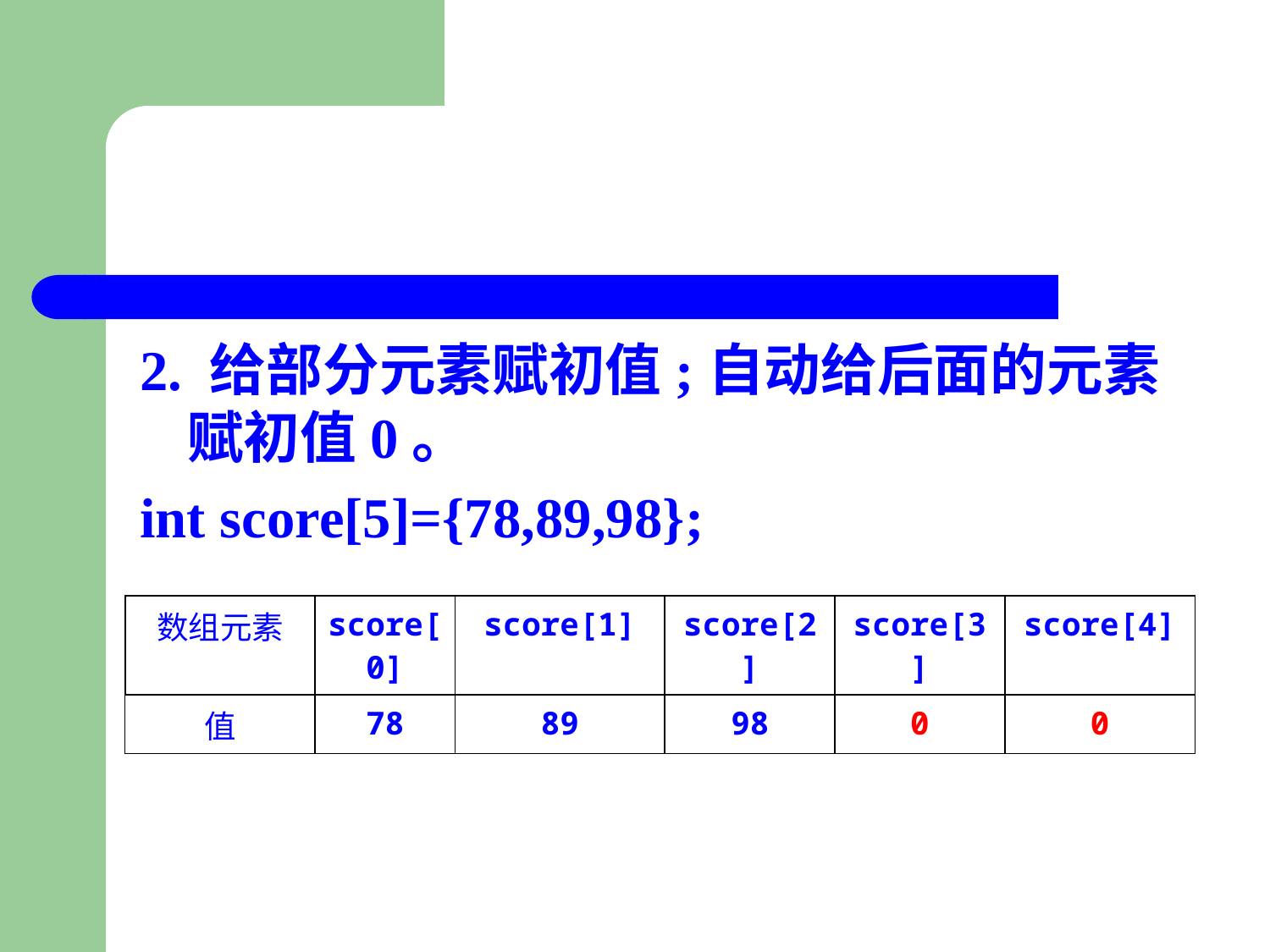

#
2. 给部分元素赋初值;自动给后面的元素赋初值0。
int score[5]={78,89,98};
| 数组元素 | score[0] | score[1] | score[2] | score[3] | score[4] |
| --- | --- | --- | --- | --- | --- |
| 值 | 78 | 89 | 98 | 0 | 0 |